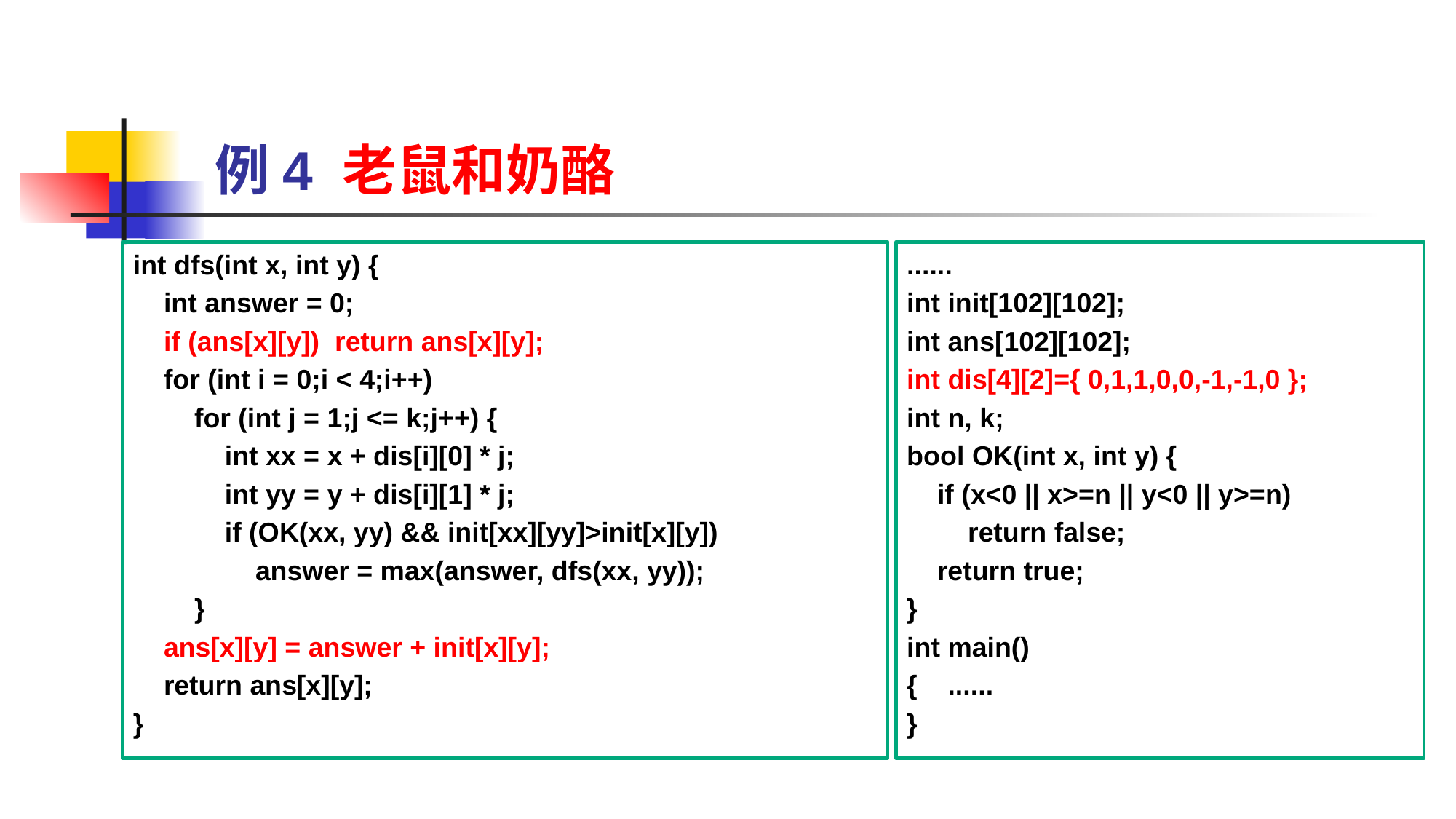

# 例4 老鼠和奶酪
int dfs(int x, int y) {
    int answer = 0;
    if (ans[x][y])  return ans[x][y];
    for (int i = 0;i < 4;i++)
        for (int j = 1;j <= k;j++) {
            int xx = x + dis[i][0] * j;
            int yy = y + dis[i][1] * j;
            if (OK(xx, yy) && init[xx][yy]>init[x][y])
                answer = max(answer, dfs(xx, yy));
        }
    ans[x][y] = answer + init[x][y];
    return ans[x][y];
}
......
int init[102][102];
int ans[102][102];
int dis[4][2]={ 0,1,1,0,0,-1,-1,0 };
int n, k;
bool OK(int x, int y) {
    if (x<0 || x>=n || y<0 || y>=n)
        return false;
    return true;
}
int main()
{    ......
}

30